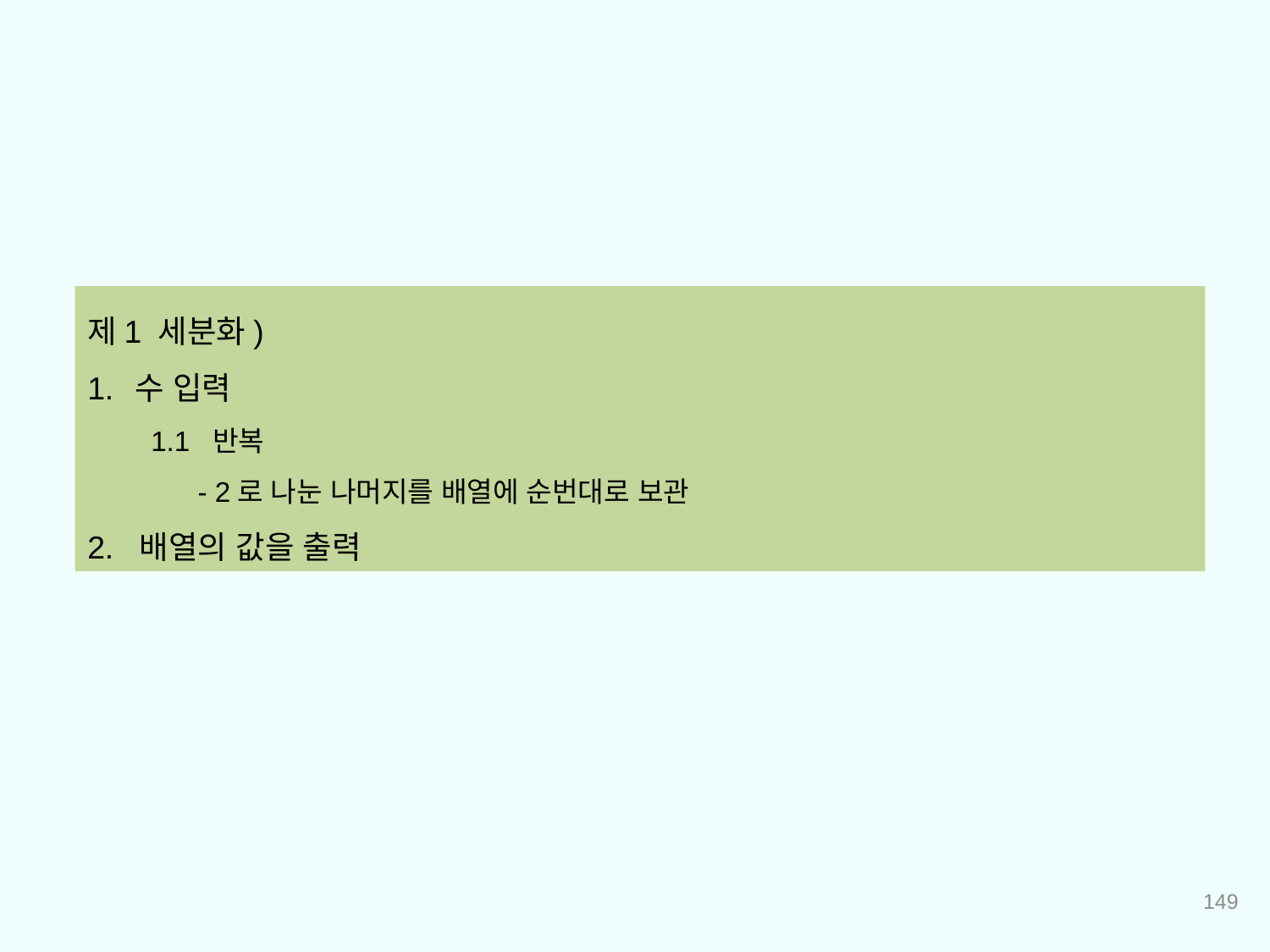

제1 세분화)
수 입력
1.1  반복
      - 2로 나눈 나머지를 배열에 순번대로 보관
2.  배열의 값을 출력
149